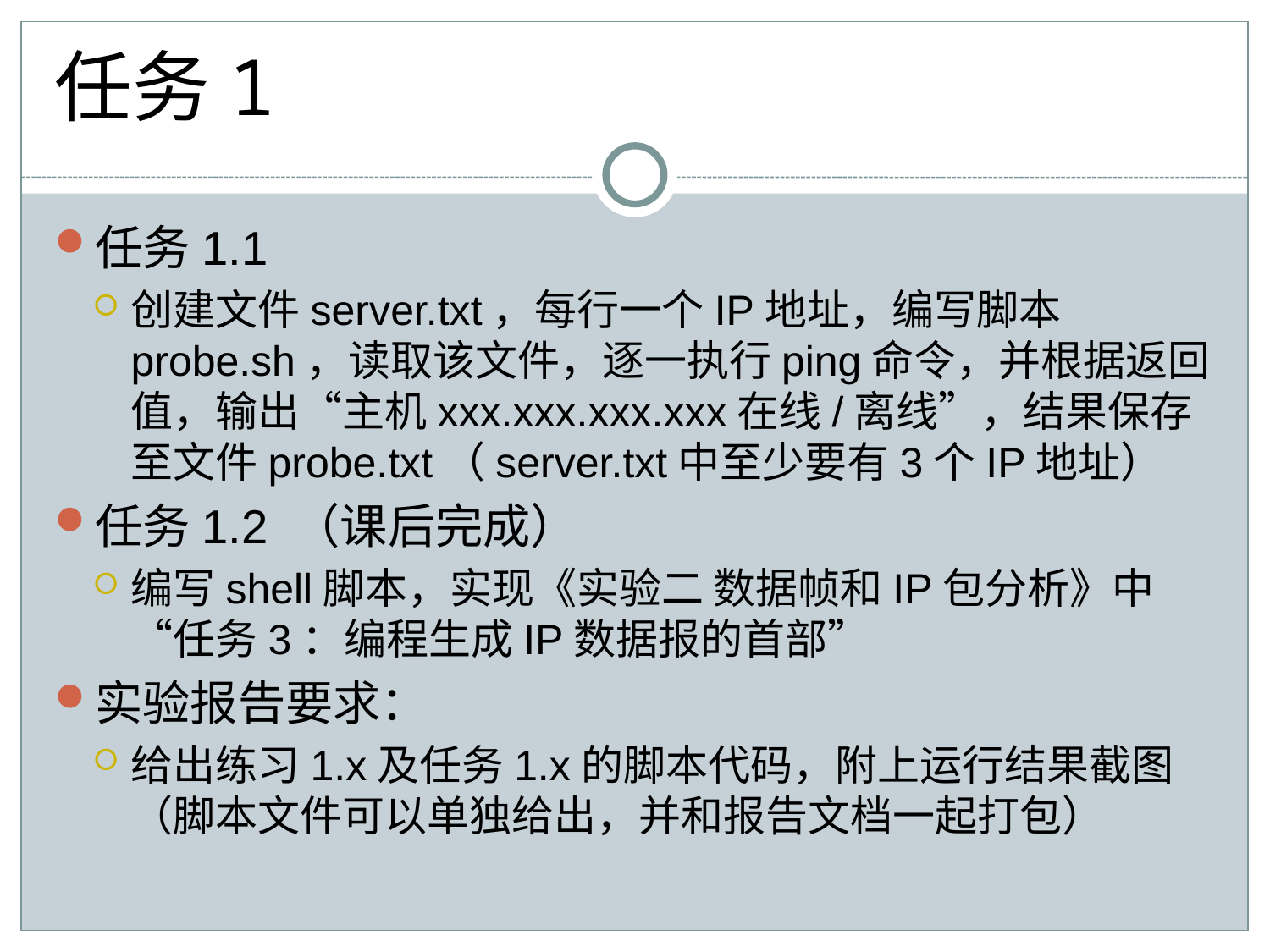

# 任务1
任务1.1
创建文件server.txt，每行一个IP地址，编写脚本probe.sh，读取该文件，逐一执行ping命令，并根据返回值，输出“主机xxx.xxx.xxx.xxx在线/离线”，结果保存至文件probe.txt（server.txt中至少要有3个IP地址）
任务1.2 （课后完成）
编写shell脚本，实现《实验二 数据帧和IP包分析》中“任务3：编程生成IP数据报的首部”
实验报告要求：
给出练习1.x及任务1.x的脚本代码，附上运行结果截图（脚本文件可以单独给出，并和报告文档一起打包）